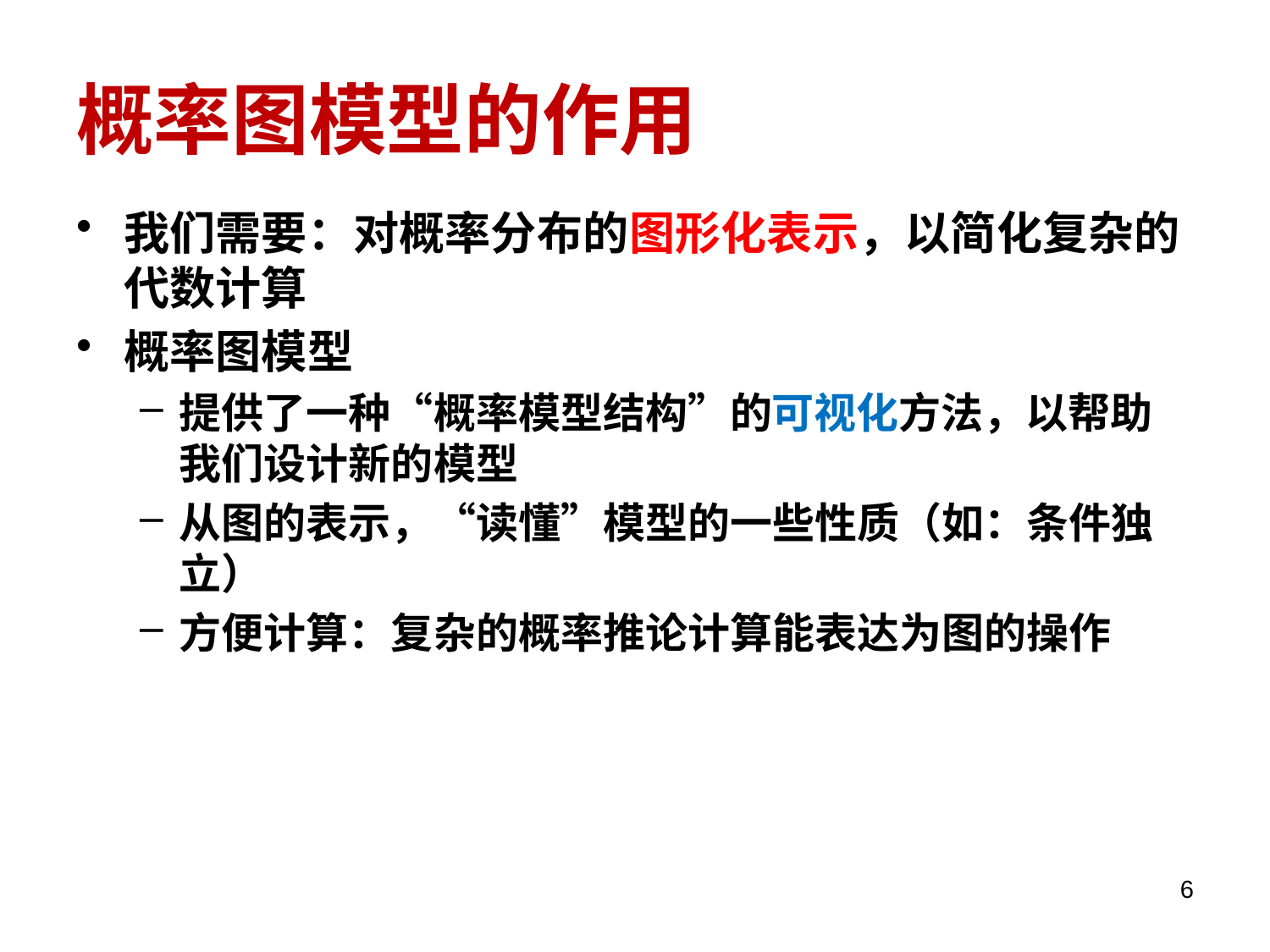

# 概率图模型的作用
我们需要：对概率分布的图形化表示，以简化复杂的代数计算
概率图模型
提供了一种“概率模型结构”的可视化方法，以帮助我们设计新的模型
从图的表示，“读懂”模型的一些性质（如：条件独立）
方便计算：复杂的概率推论计算能表达为图的操作

6